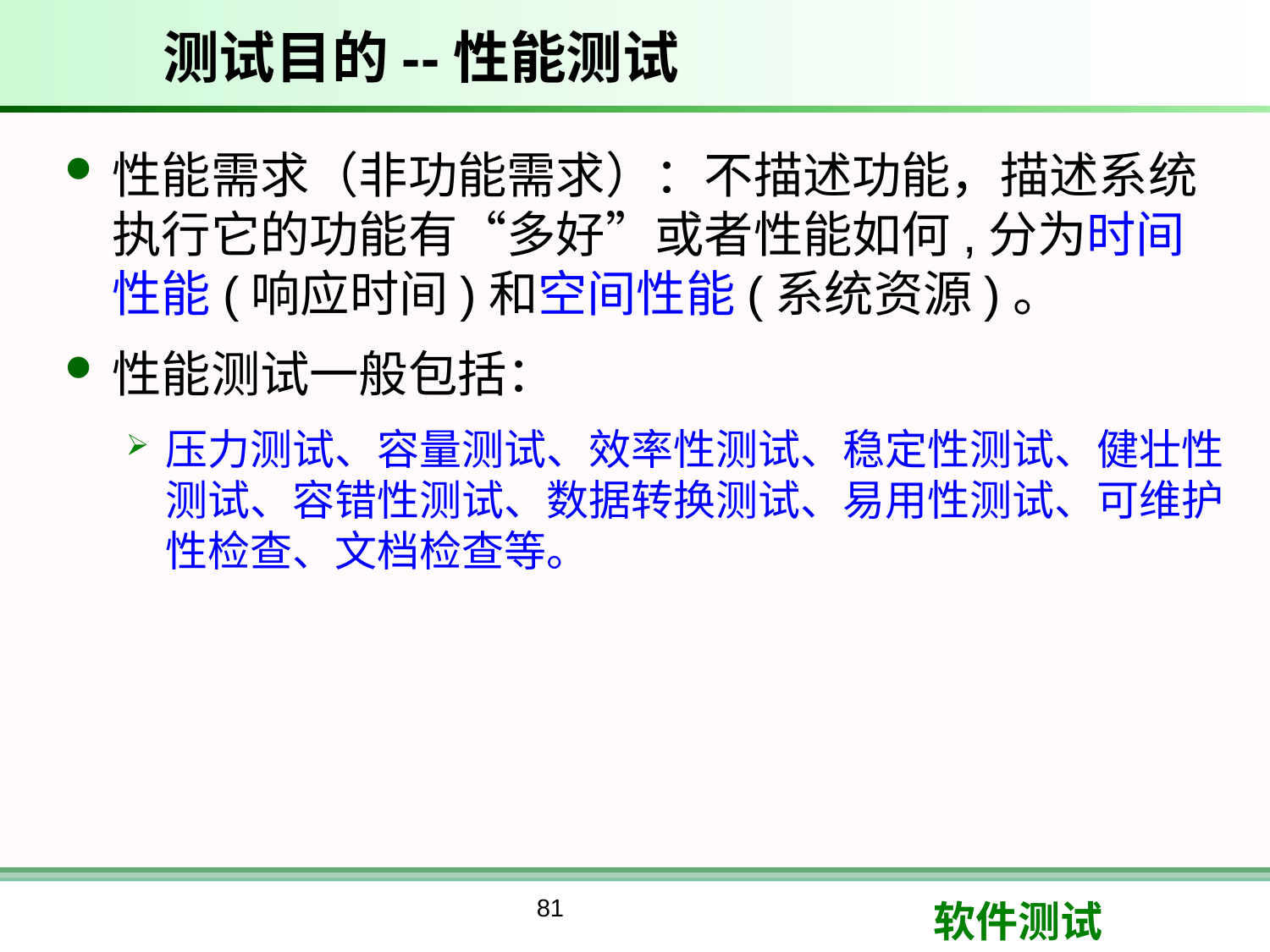

# 测试目的--性能测试
性能需求（非功能需求）：不描述功能，描述系统执行它的功能有“多好”或者性能如何,分为时间性能(响应时间)和空间性能(系统资源)。
性能测试一般包括：
压力测试、容量测试、效率性测试、稳定性测试、健壮性测试、容错性测试、数据转换测试、易用性测试、可维护性检查、文档检查等。

81